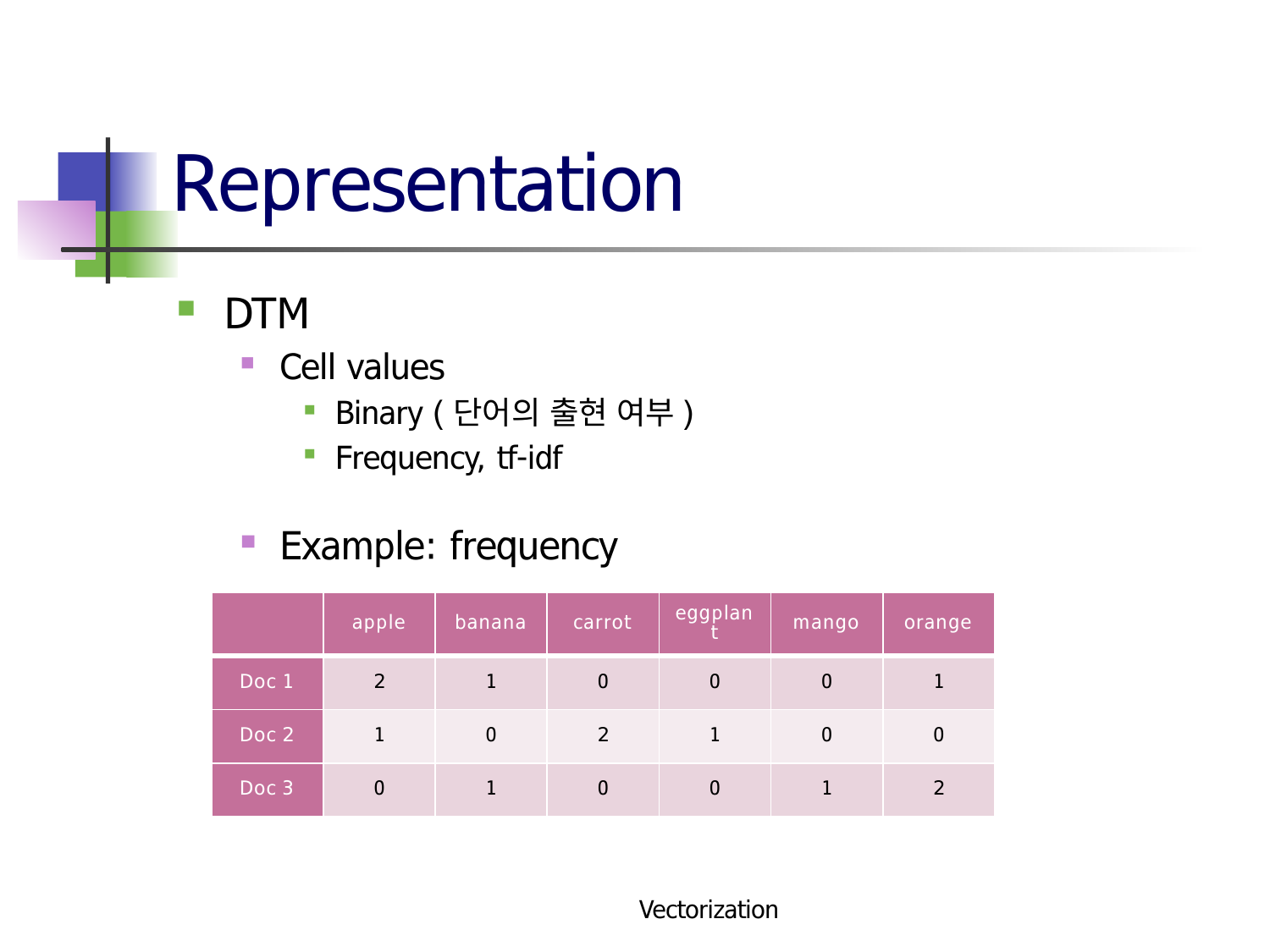

# Representation
DTM
Cell values
Binary (단어의 출현 여부)
Frequency, tf-idf
Example: frequency

|  | apple | banana | carrot | eggplant | mango | orange |
| --- | --- | --- | --- | --- | --- | --- |
| Doc 1 | 2 | 1 | 0 | 0 | 0 | 1 |
| Doc 2 | 1 | 0 | 2 | 1 | 0 | 0 |
| Doc 3 | 0 | 1 | 0 | 0 | 1 | 2 |
Vectorization